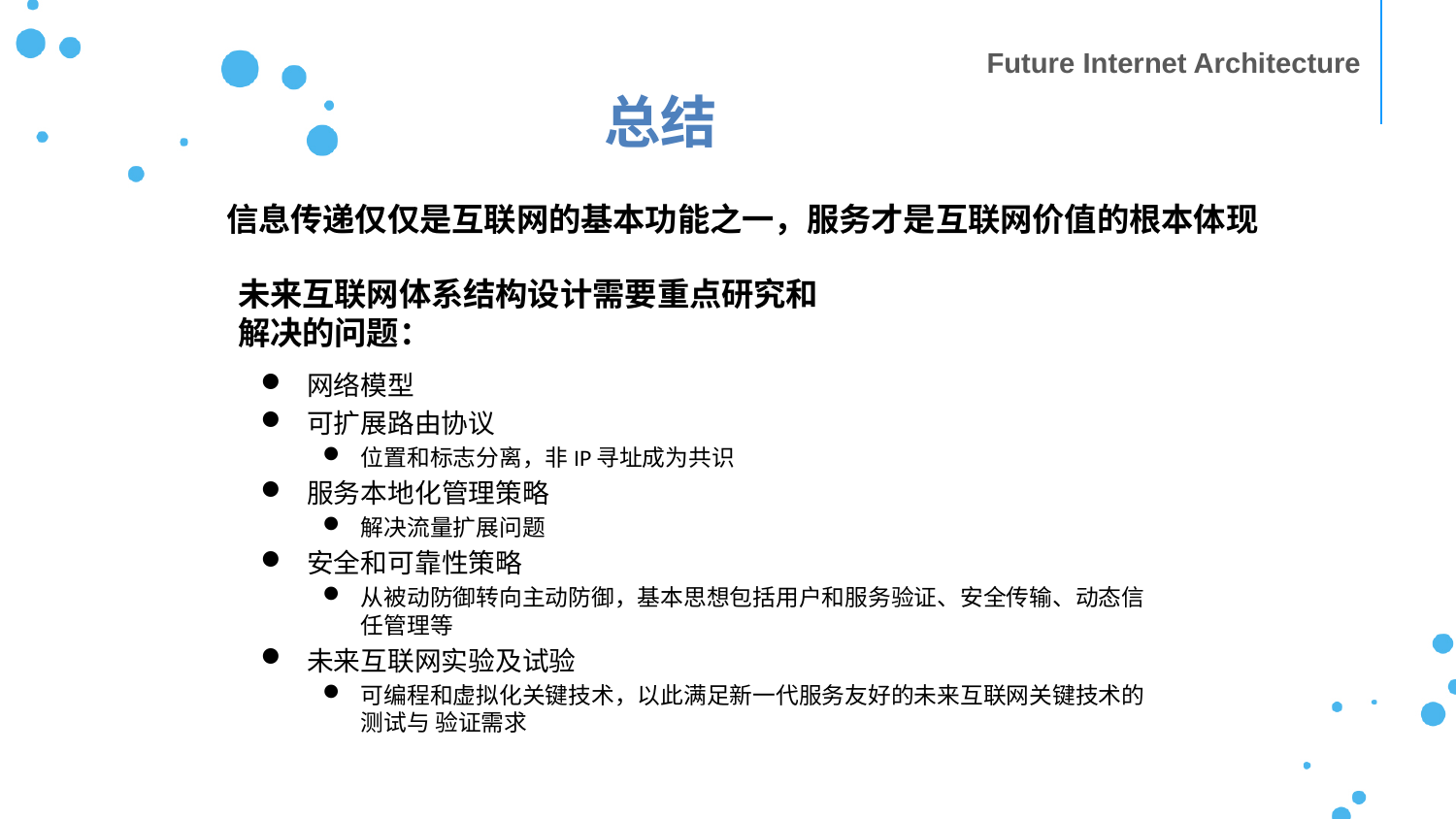

Future Internet Architecture
总结
信息传递仅仅是互联网的基本功能之一，服务才是互联网价值的根本体现
未来互联网体系结构设计需要重点研究和解决的问题：
网络模型
可扩展路由协议
位置和标志分离，非IP寻址成为共识
服务本地化管理策略
解决流量扩展问题
安全和可靠性策略
从被动防御转向主动防御，基本思想包括用户和服务验证、安全传输、动态信任管理等
未来互联网实验及试验
可编程和虚拟化关键技术，以此满足新一代服务友好的未来互联网关键技术的测试与 验证需求